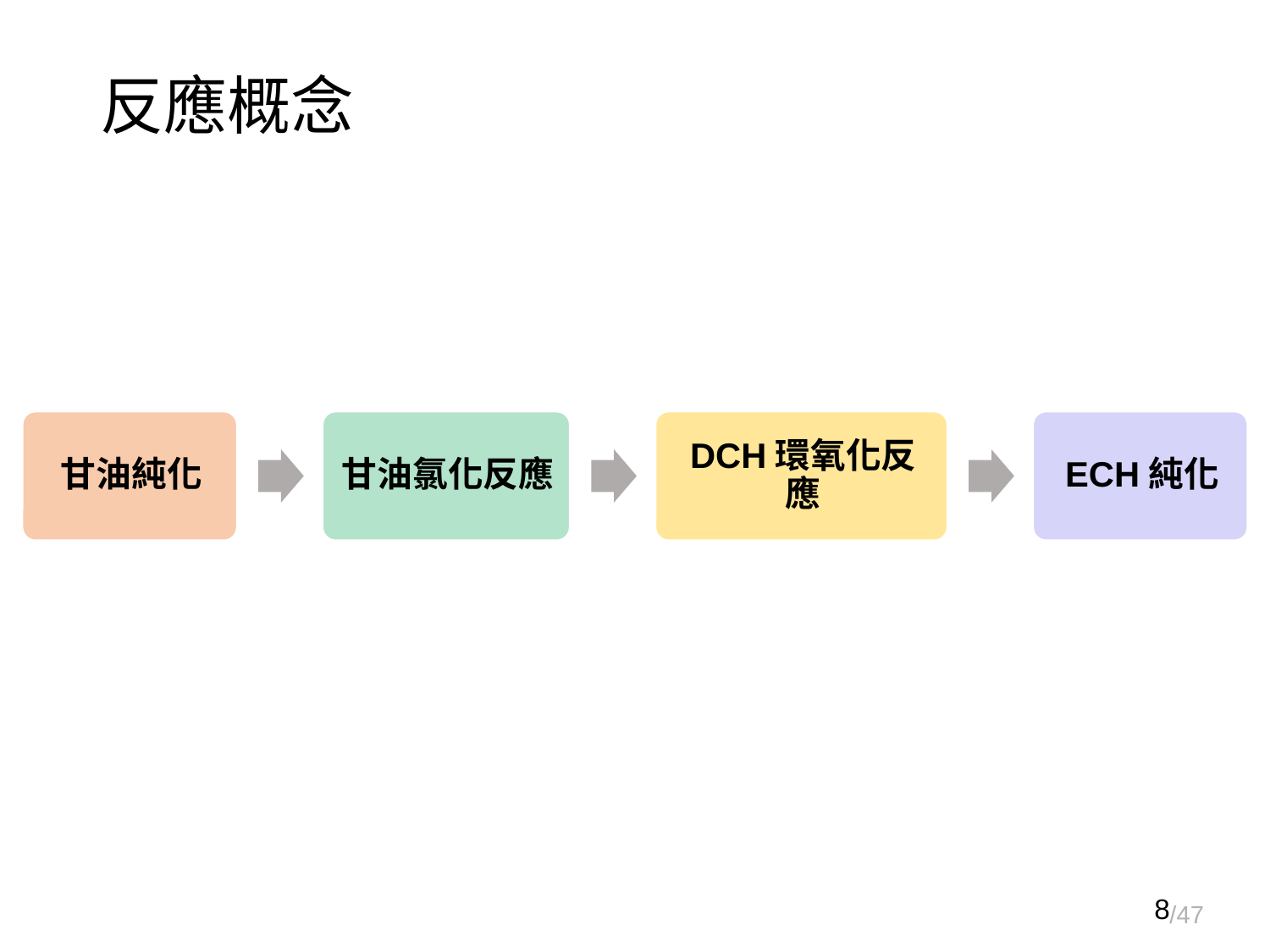

# 反應概念
甘油純化

甘油氯化反應

DCH環氧化反應

ECH純化
8
/47